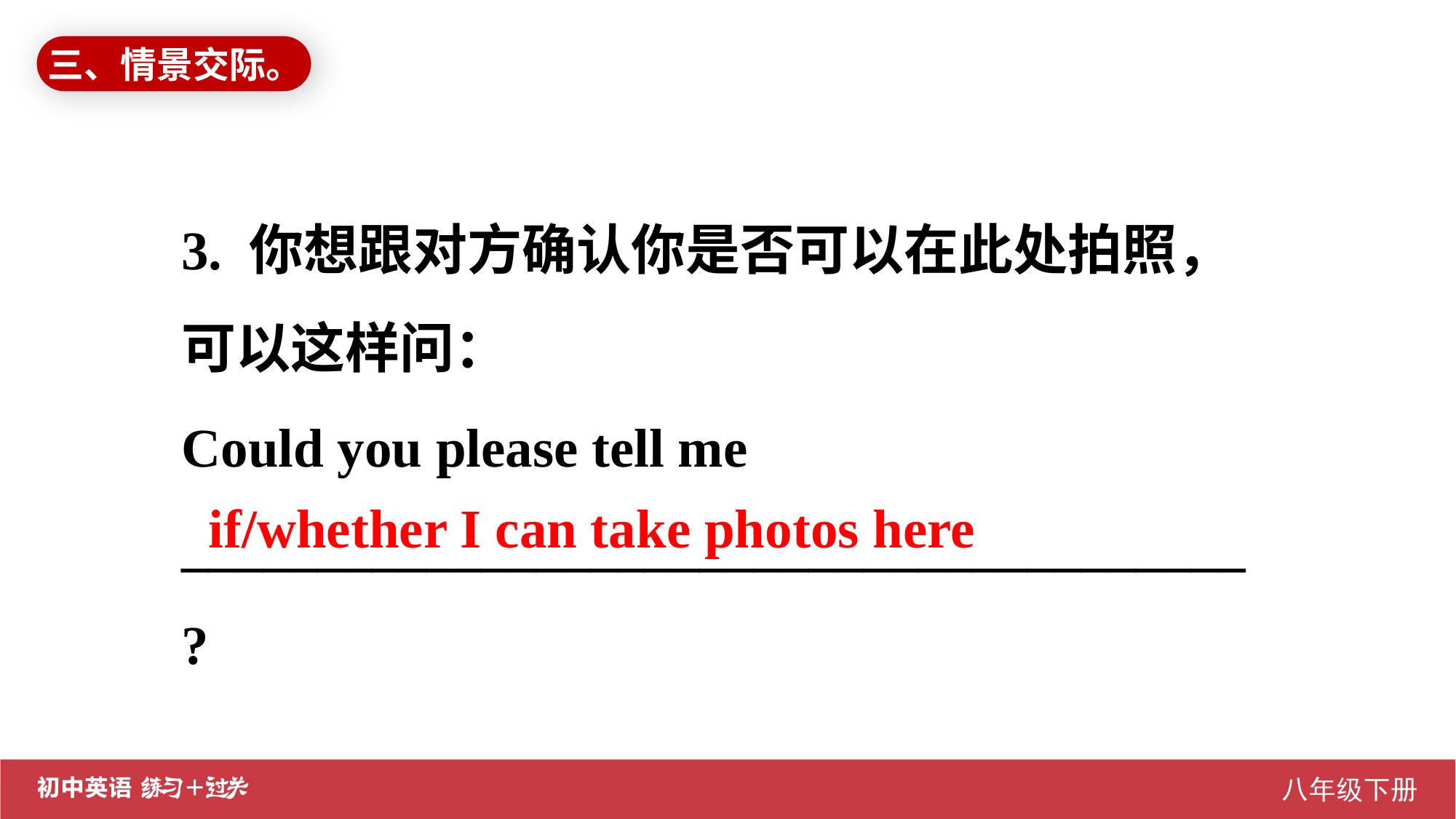

三、情景交际。
3. 你想跟对方确认你是否可以在此处拍照， 可以这样问：
Could you please tell me _______________________________________?
if/whether I can take photos here